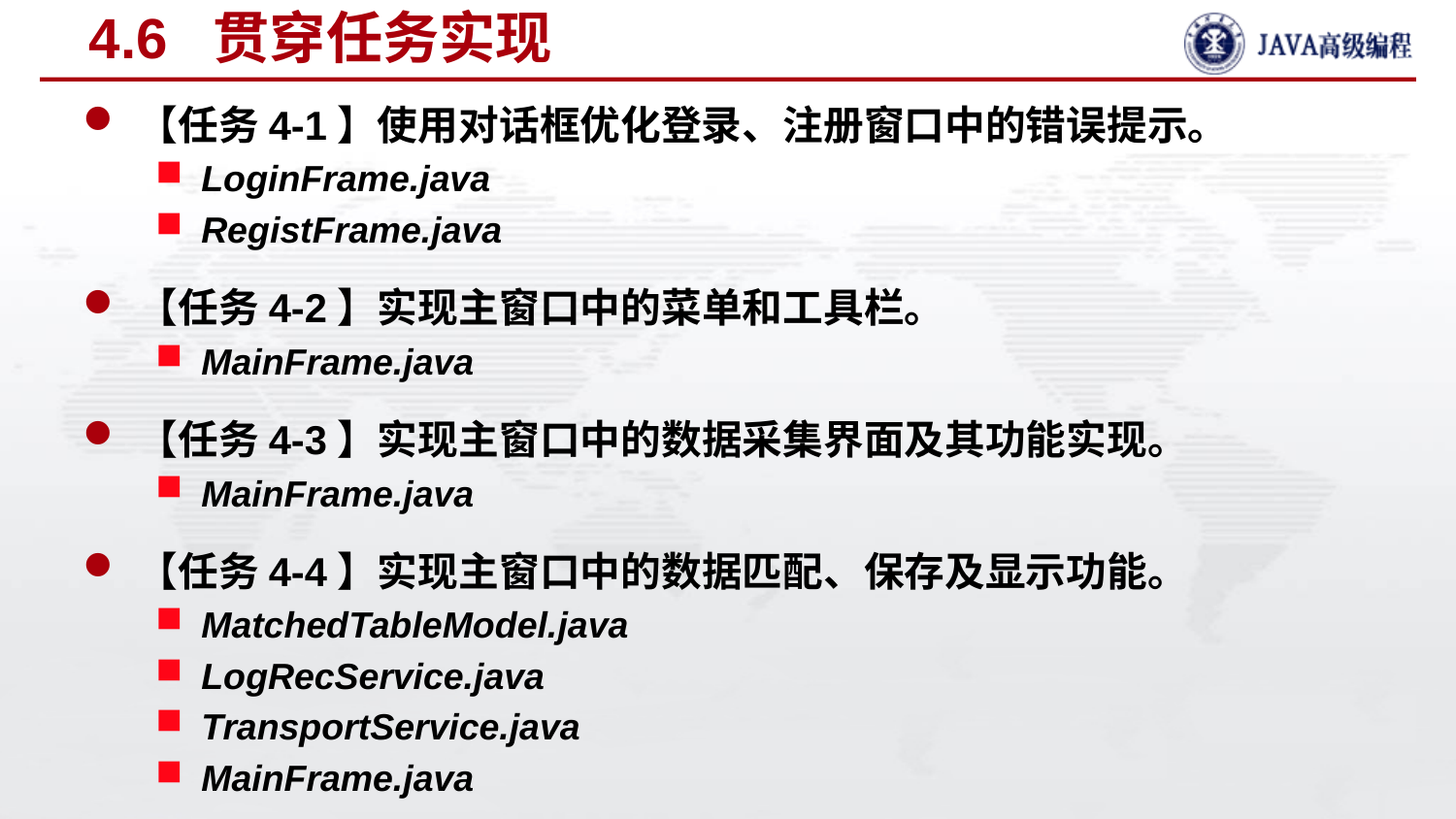

# 4.6  贯穿任务实现
【任务4-1】使用对话框优化登录、注册窗口中的错误提示。
LoginFrame.java
RegistFrame.java
【任务4-2】实现主窗口中的菜单和工具栏。
MainFrame.java
【任务4-3】实现主窗口中的数据采集界面及其功能实现。
MainFrame.java
【任务4-4】实现主窗口中的数据匹配、保存及显示功能。
MatchedTableModel.java
LogRecService.java
TransportService.java
MainFrame.java